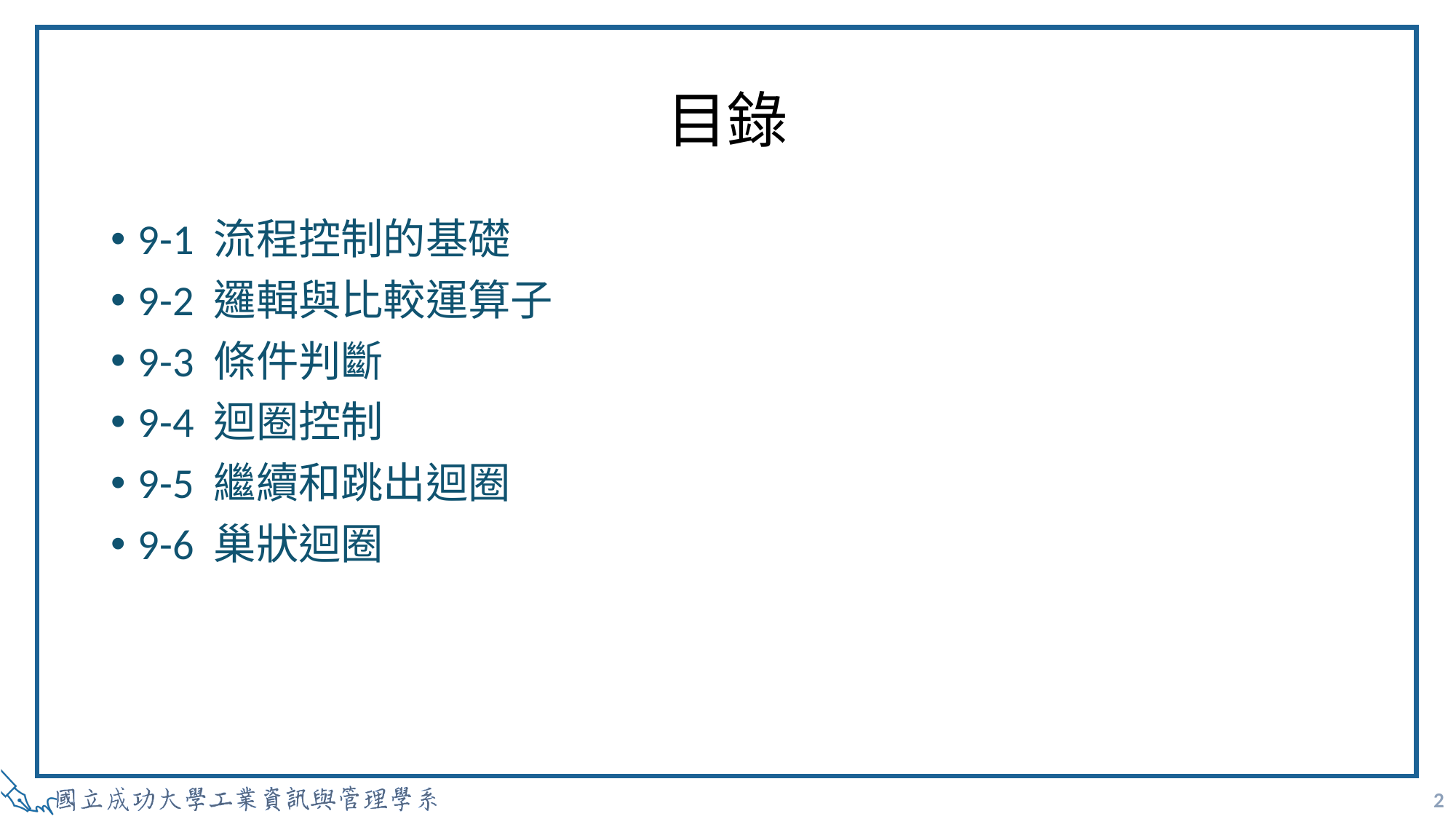

# 目錄
9-1 流程控制的基礎
9-2 邏輯與比較運算子
9-3 條件判斷
9-4 迴圈控制
9-5 繼續和跳出迴圈
9-6 巢狀迴圈

2